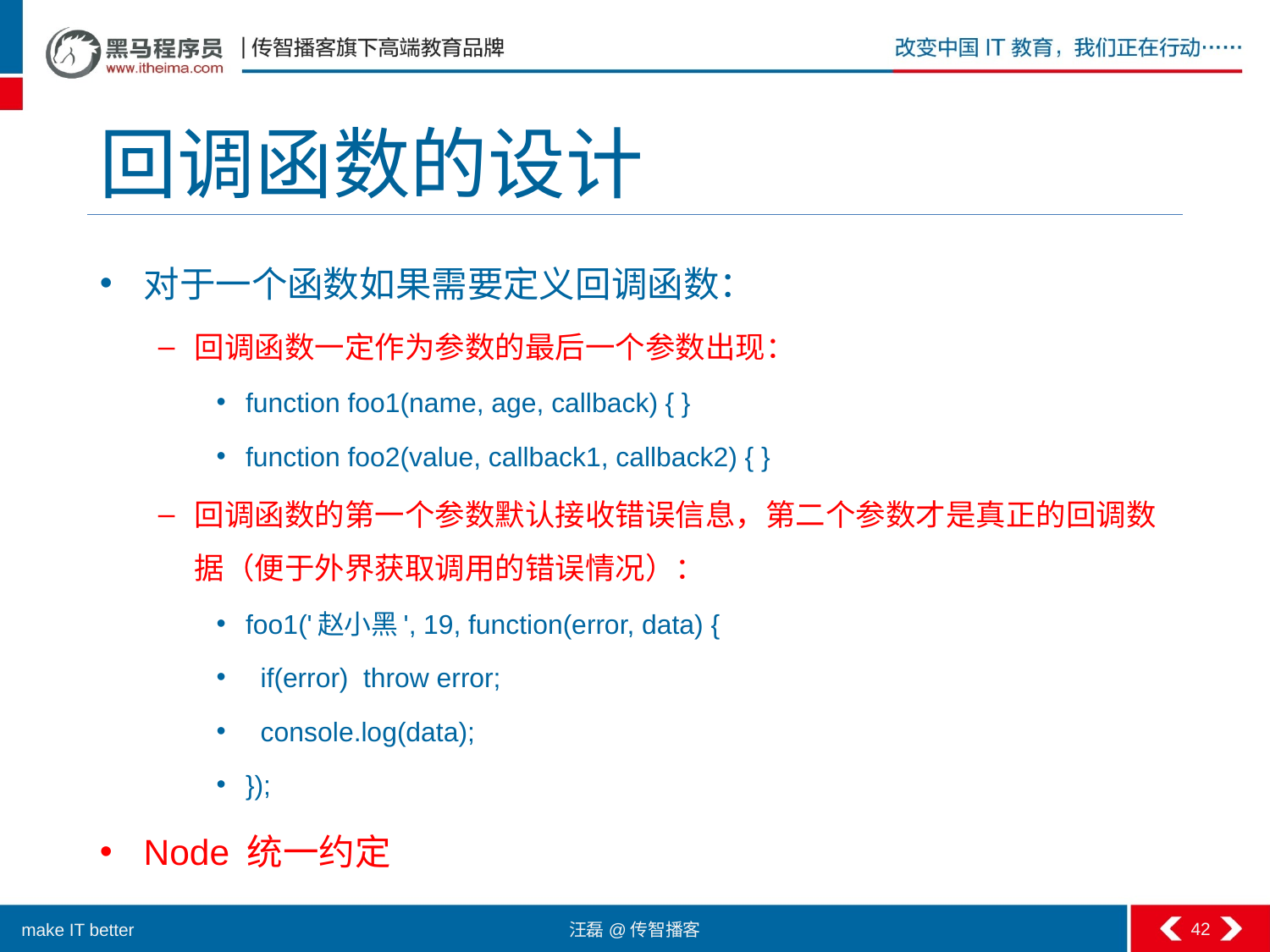

# 回调函数的设计
对于一个函数如果需要定义回调函数：
回调函数一定作为参数的最后一个参数出现：
function foo1(name, age, callback) { }
function foo2(value, callback1, callback2) { }
回调函数的第一个参数默认接收错误信息，第二个参数才是真正的回调数据（便于外界获取调用的错误情况）：
foo1('赵小黑', 19, function(error, data) {
  if(error)  throw error;
  console.log(data);
});
Node 统一约定
42
汪磊@传智播客
make IT better